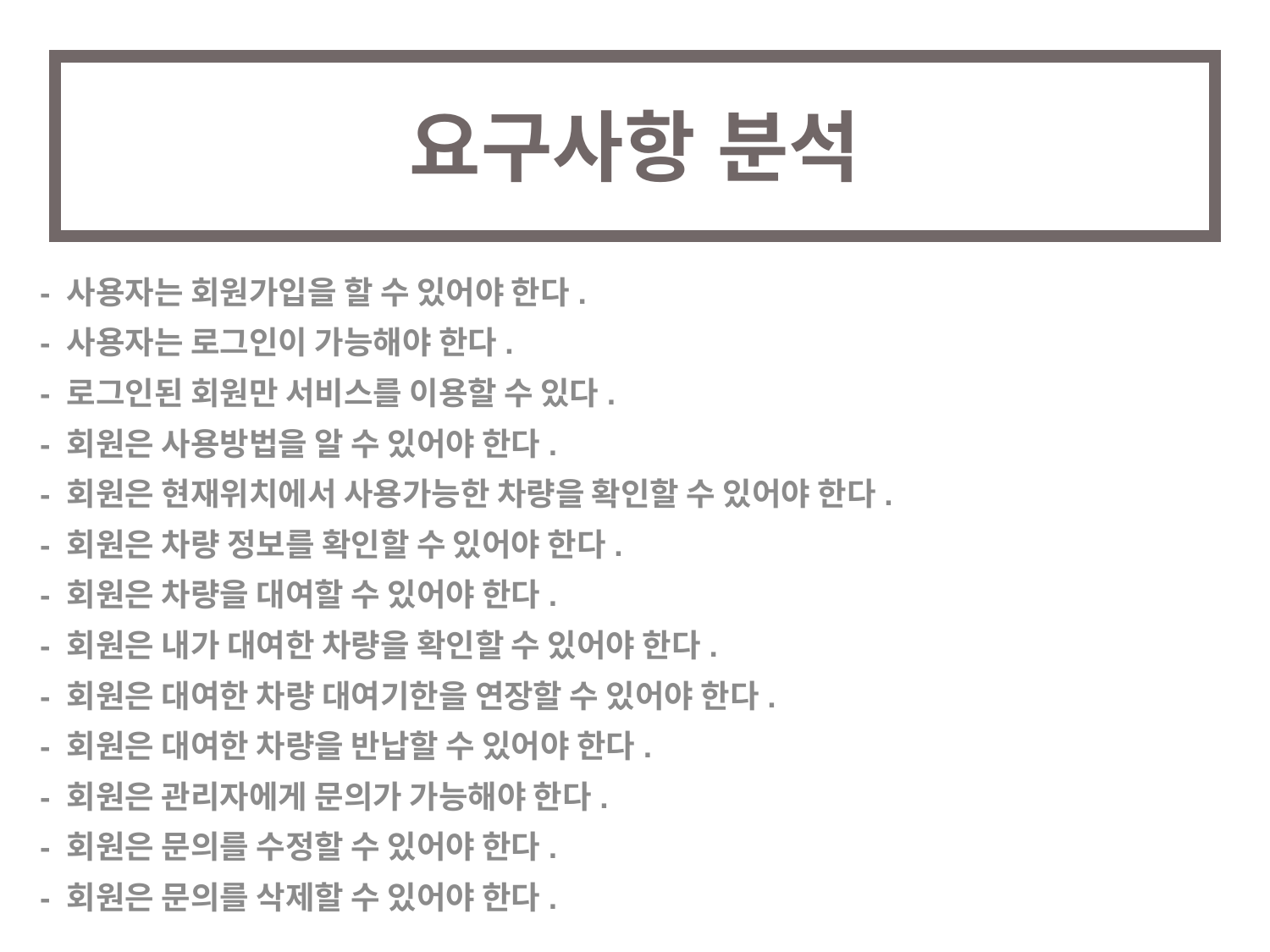

# 요구사항 분석
- 사용자는 회원가입을 할 수 있어야 한다.
- 사용자는 로그인이 가능해야 한다.
- 로그인된 회원만 서비스를 이용할 수 있다.
- 회원은 사용방법을 알 수 있어야 한다.
- 회원은 현재위치에서 사용가능한 차량을 확인할 수 있어야 한다.
- 회원은 차량 정보를 확인할 수 있어야 한다.
- 회원은 차량을 대여할 수 있어야 한다.
- 회원은 내가 대여한 차량을 확인할 수 있어야 한다.
- 회원은 대여한 차량 대여기한을 연장할 수 있어야 한다.
- 회원은 대여한 차량을 반납할 수 있어야 한다.
- 회원은 관리자에게 문의가 가능해야 한다.
- 회원은 문의를 수정할 수 있어야 한다.
- 회원은 문의를 삭제할 수 있어야 한다.